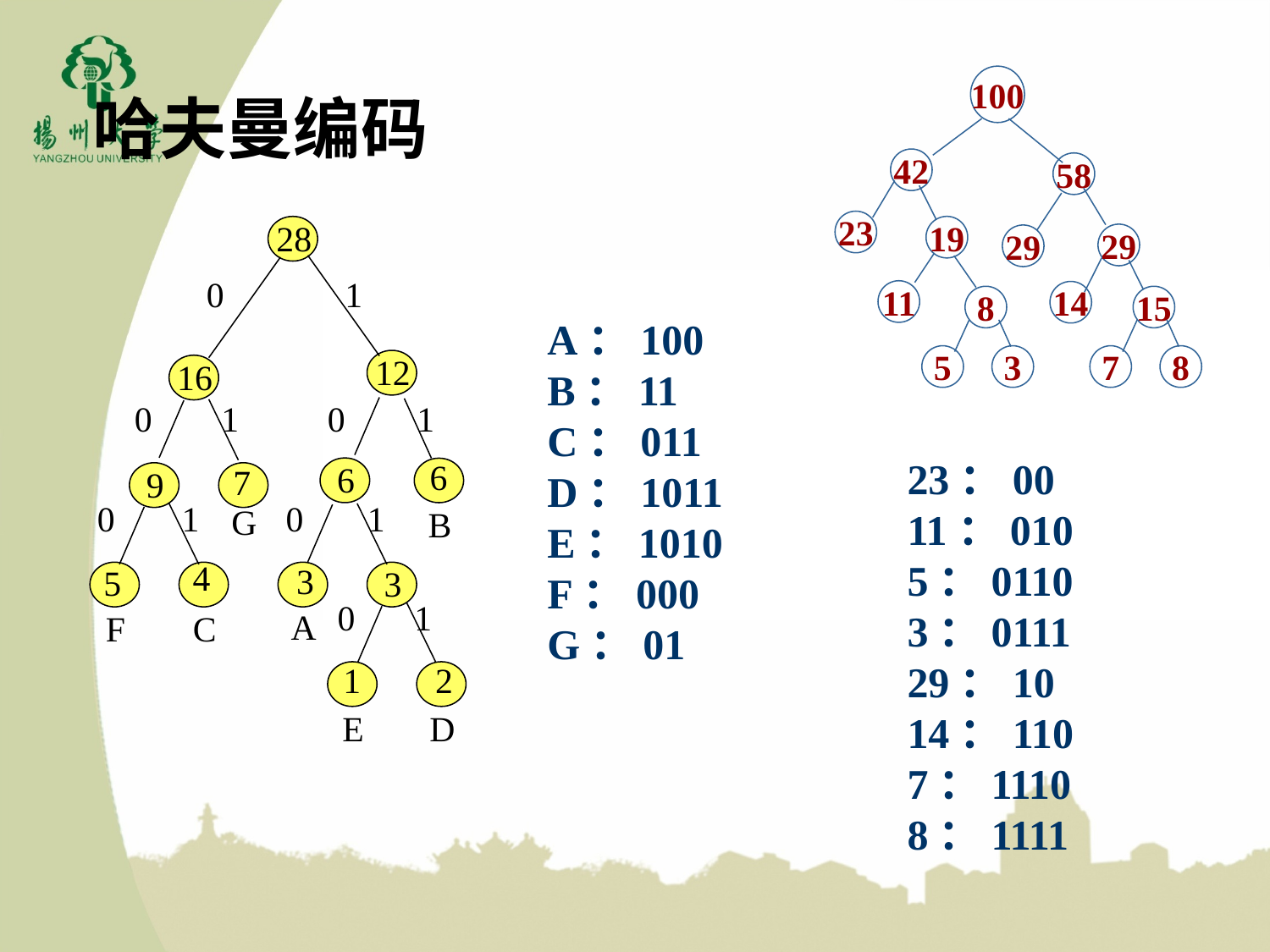

哈夫曼编码
100

42

23
19

11
8

5
3
58

29

14
15

7
8
29
28

0
1
12

16

0
1
0
1

6
7
6

9

0
1
0
1
G
B

4
3
5
3

1
0

A
F
C
1
2

E
D
A：100
B：11
C：011
D：1011
E：1010
F：000
G：01
23：00
11：010
5：0110
3：0111
29：10
14：110
7：1110
8：1111